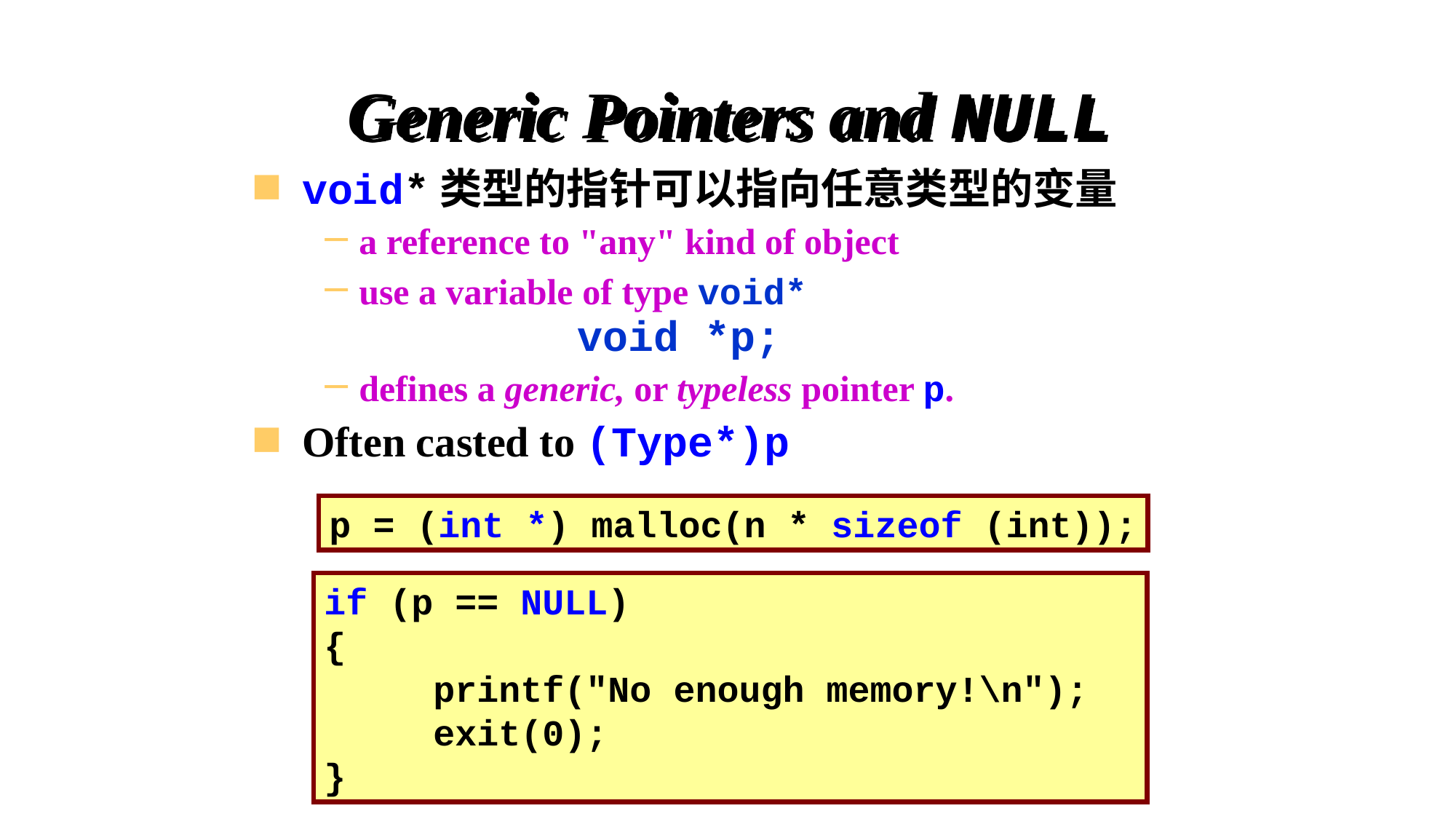

# Generic Pointers and NULL
void*类型的指针可以指向任意类型的变量
a reference to "any" kind of object
use a variable of type void*
          void *p;
defines a generic, or typeless pointer p.
Often casted to (Type*)p
p = (int *) malloc(n * sizeof (int));
if (p == NULL)
{
    	printf("No enough memory!\n");
    	exit(0);
}